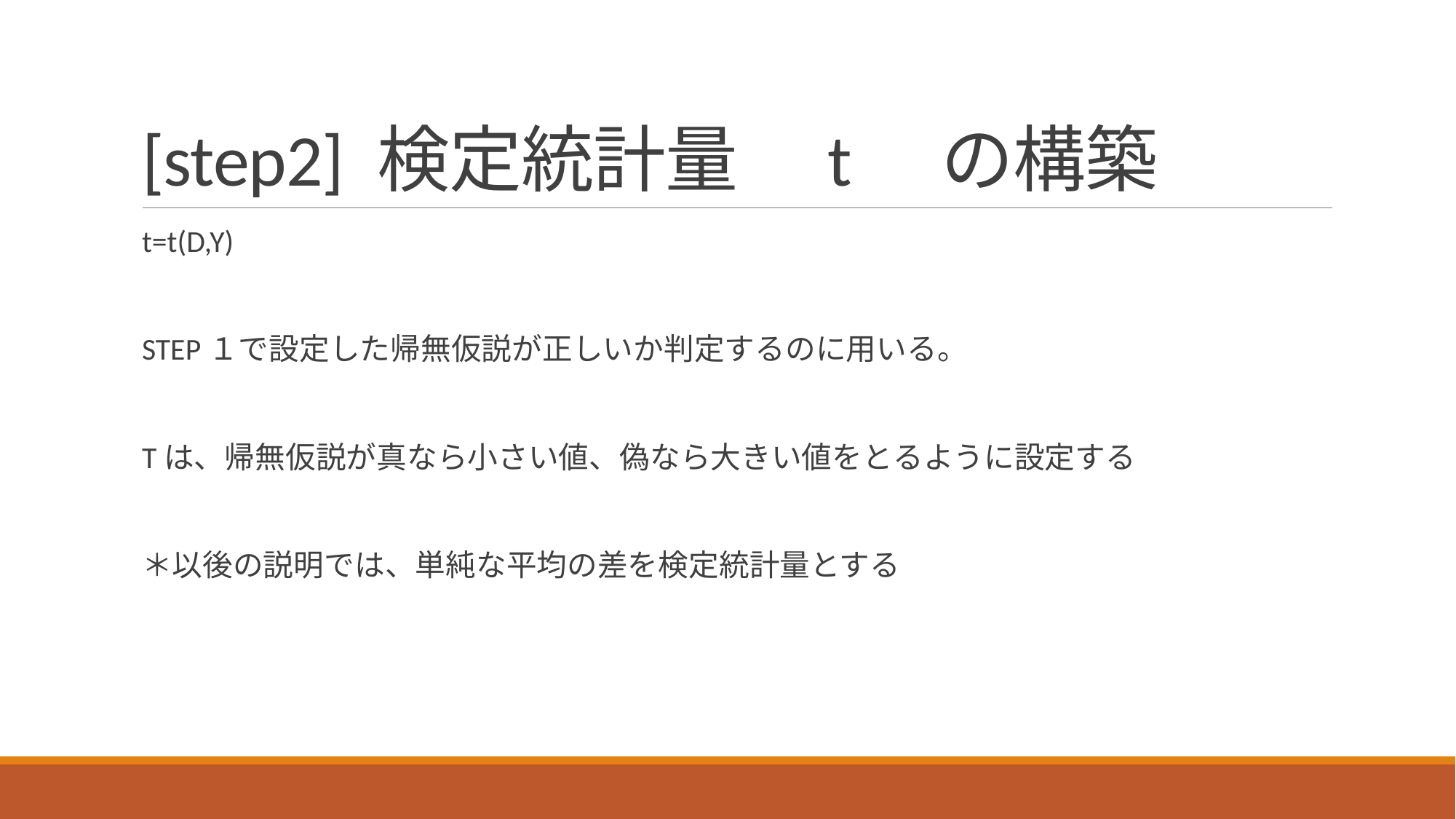

# [step2] 検定統計量　t　の構築
t=t(D,Y)

STEP１で設定した帰無仮説が正しいか判定するのに用いる。

Tは、帰無仮説が真なら小さい値、偽なら大きい値をとるように設定する

＊以後の説明では、単純な平均の差を検定統計量とする